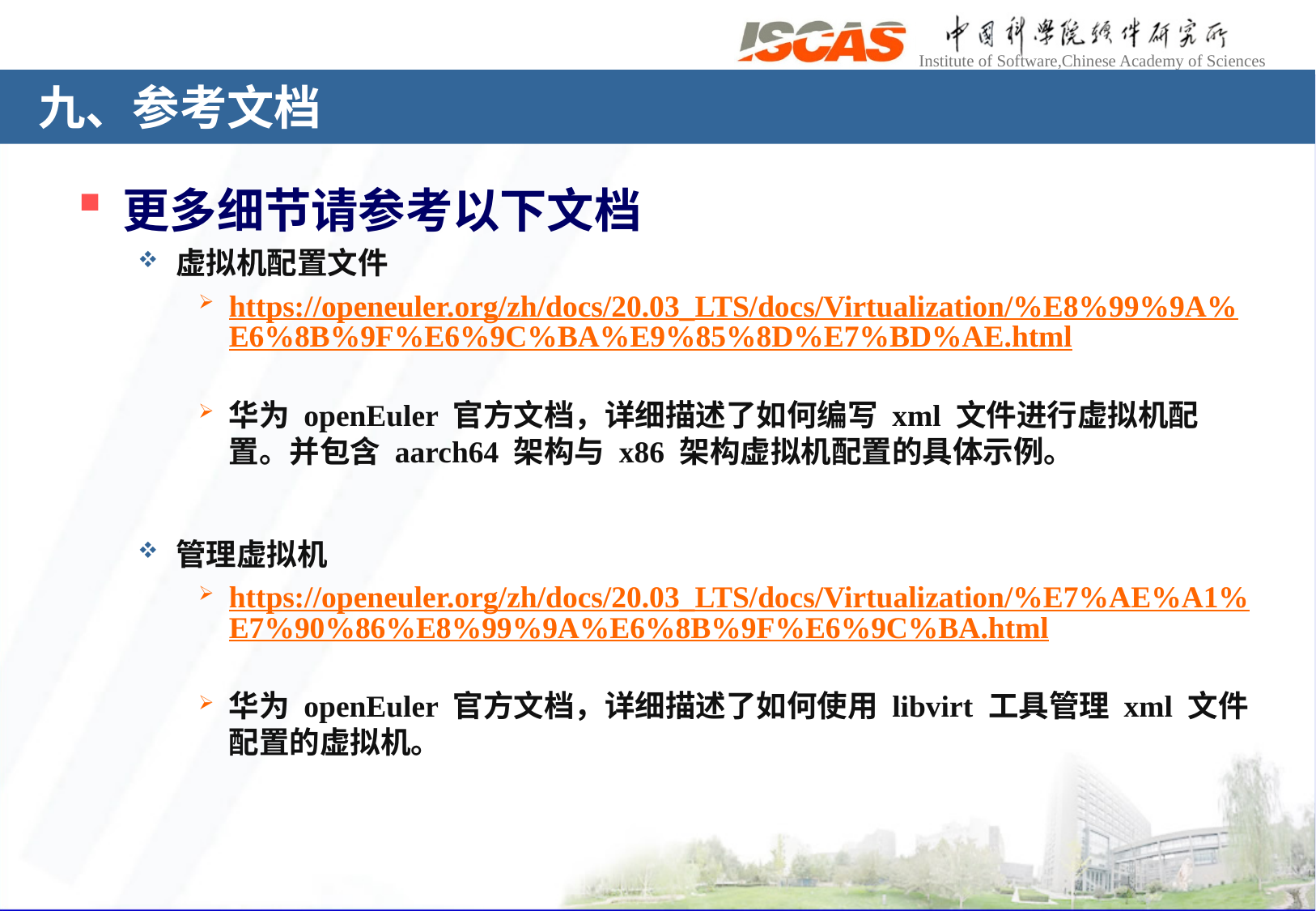

# 九、参考文档
更多细节请参考以下文档
虚拟机配置文件
https://openeuler.org/zh/docs/20.03_LTS/docs/Virtualization/%E8%99%9A%E6%8B%9F%E6%9C%BA%E9%85%8D%E7%BD%AE.html
华为 openEuler 官方文档，详细描述了如何编写 xml 文件进行虚拟机配置。并包含 aarch64 架构与 x86 架构虚拟机配置的具体示例。

管理虚拟机
https://openeuler.org/zh/docs/20.03_LTS/docs/Virtualization/%E7%AE%A1%E7%90%86%E8%99%9A%E6%8B%9F%E6%9C%BA.html
华为 openEuler 官方文档，详细描述了如何使用 libvirt 工具管理 xml 文件配置的虚拟机。